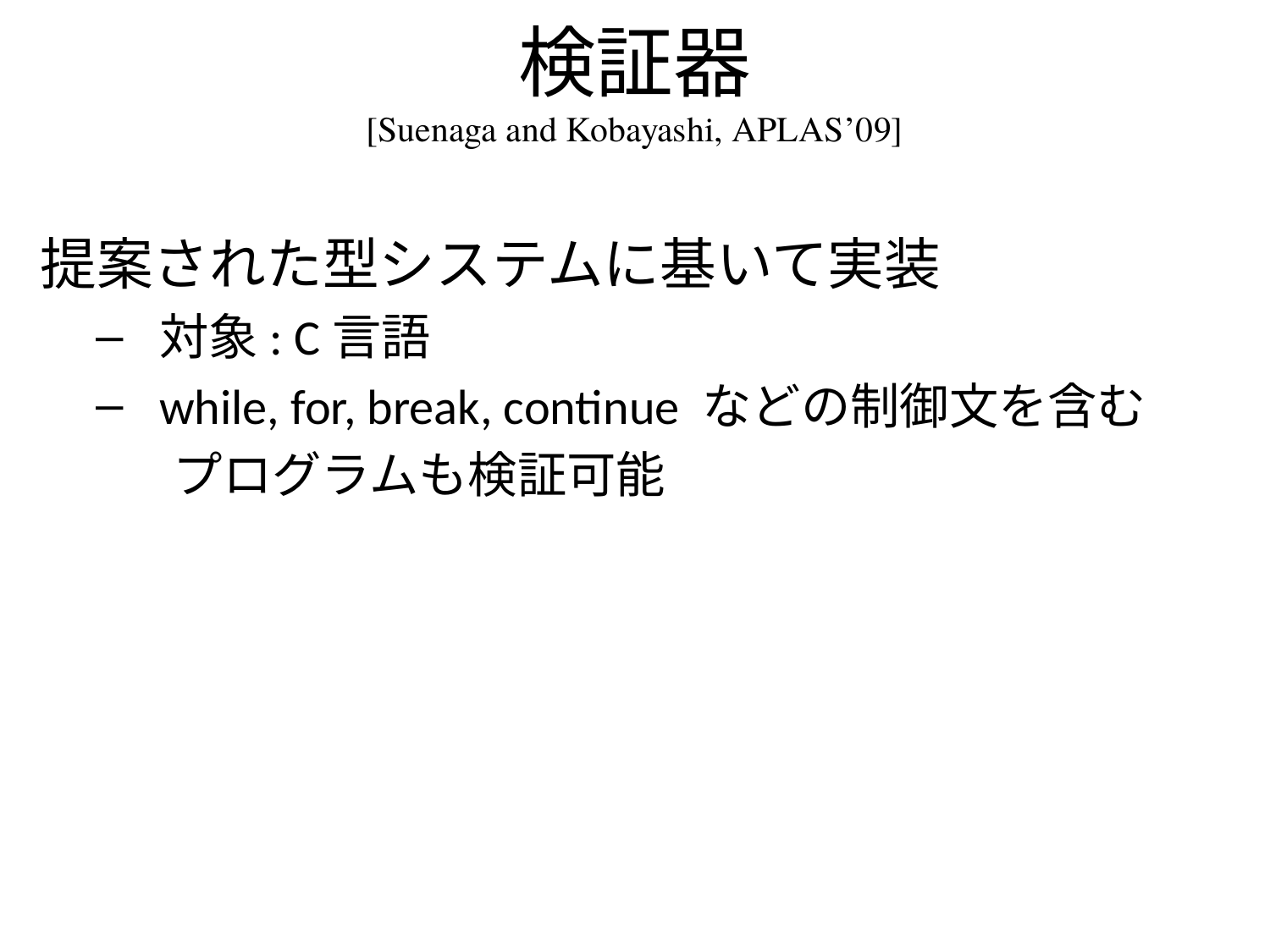

# 検証器 [Suenaga and Kobayashi, APLAS’09]
提案された型システムに基いて実装
対象: C言語
while, for, break, continue などの制御文を含む
      プログラムも検証可能